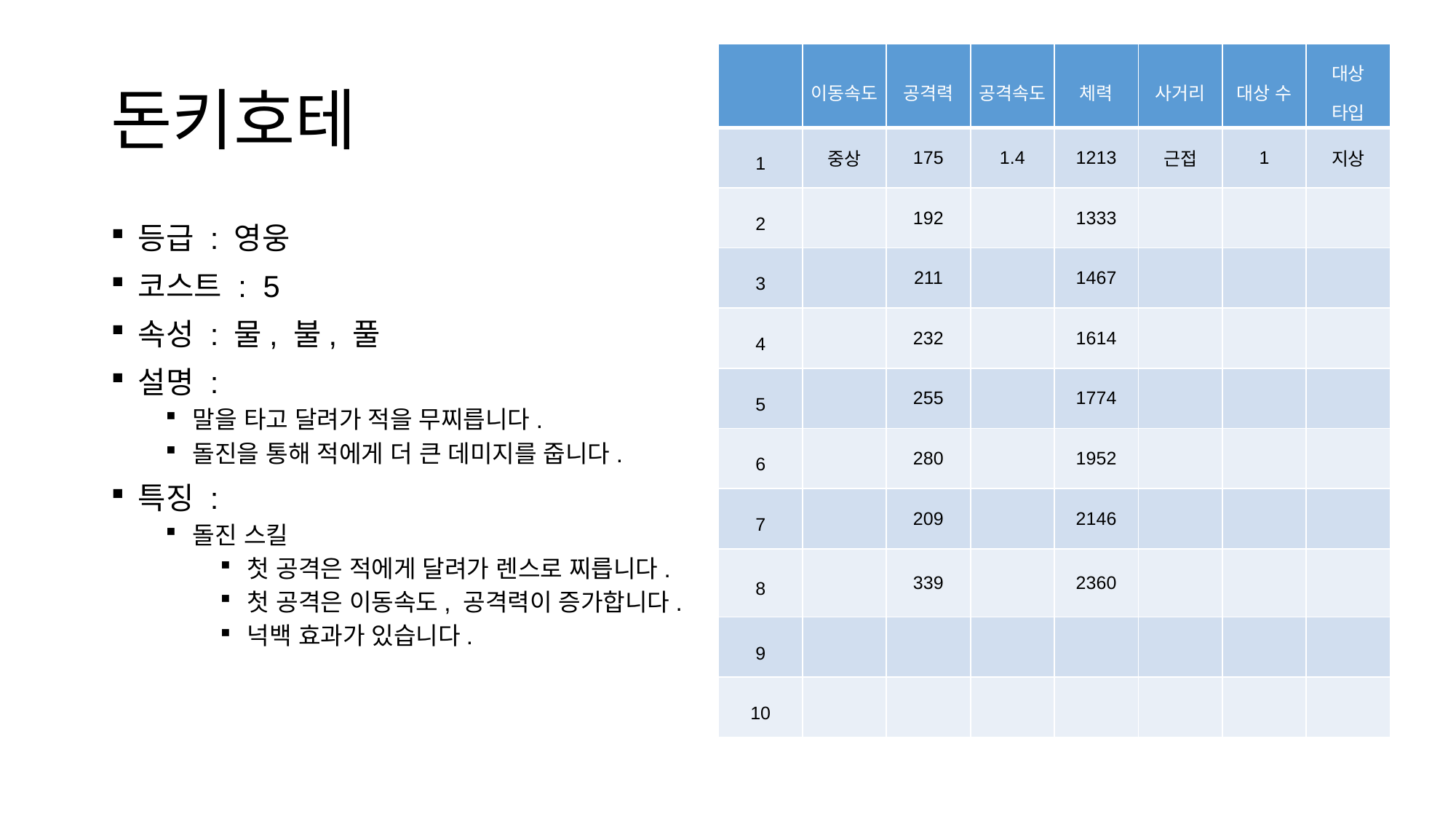

# 돈키호테
|  | 이동속도 | 공격력 | 공격속도 | 체력 | 사거리 | 대상 수 | 대상 타입 |
| --- | --- | --- | --- | --- | --- | --- | --- |
| 1 | 중상 | 175 | 1.4 | 1213 | 근접 | 1 | 지상 |
| 2 |  | 192 |  | 1333 |  |  |  |
| 3 |  | 211 |  | 1467 |  |  |  |
| 4 |  | 232 |  | 1614 |  |  |  |
| 5 |  | 255 |  | 1774 |  |  |  |
| 6 |  | 280 |  | 1952 |  |  |  |
| 7 |  | 209 |  | 2146 |  |  |  |
| 8 |  | 339 |  | 2360 |  |  |  |
| 9 |  |  |  |  |  |  |  |
| 10 |  |  |  |  |  |  |  |
등급 : 영웅
코스트 :  5
속성 : 물, 불, 풀
설명 :
말을 타고 달려가 적을 무찌릅니다.
돌진을 통해 적에게 더 큰 데미지를 줍니다.
특징 :
돌진 스킬
첫 공격은 적에게 달려가 렌스로 찌릅니다.
첫 공격은 이동속도, 공격력이 증가합니다.
넉백 효과가 있습니다.